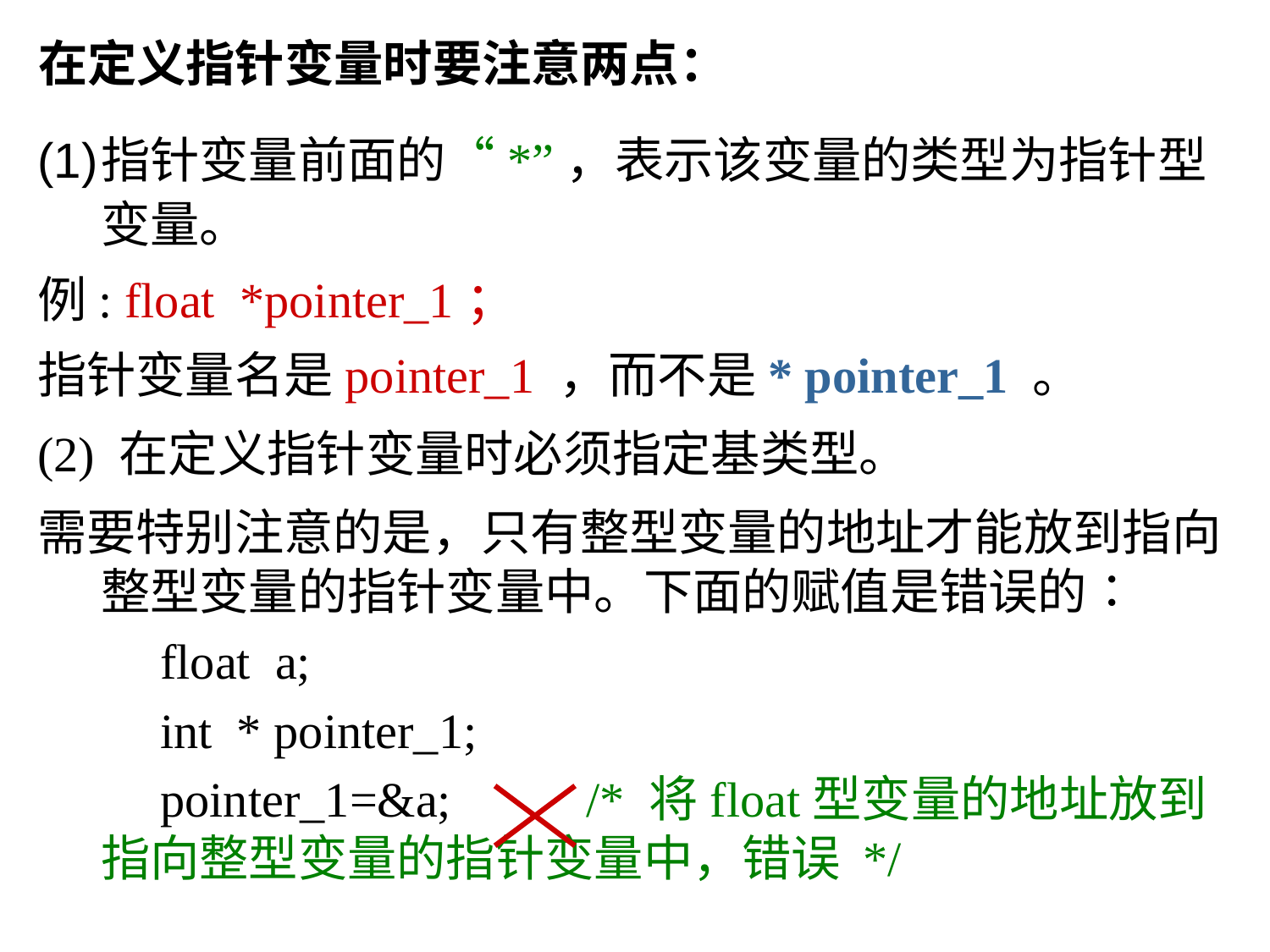

在定义指针变量时要注意两点：
指针变量前面的“*”，表示该变量的类型为指针型变量。
例: float  *pointer_1；
指针变量名是pointer_1 ，而不是* pointer_1 。
(2) 在定义指针变量时必须指定基类型。
需要特别注意的是，只有整型变量的地址才能放到指向整型变量的指针变量中。下面的赋值是错误的∶
          float  a;
          int  * pointer_1;
          pointer_1=&a;           /* 将float型变量的地址放到指向整型变量的指针变量中，错误 */